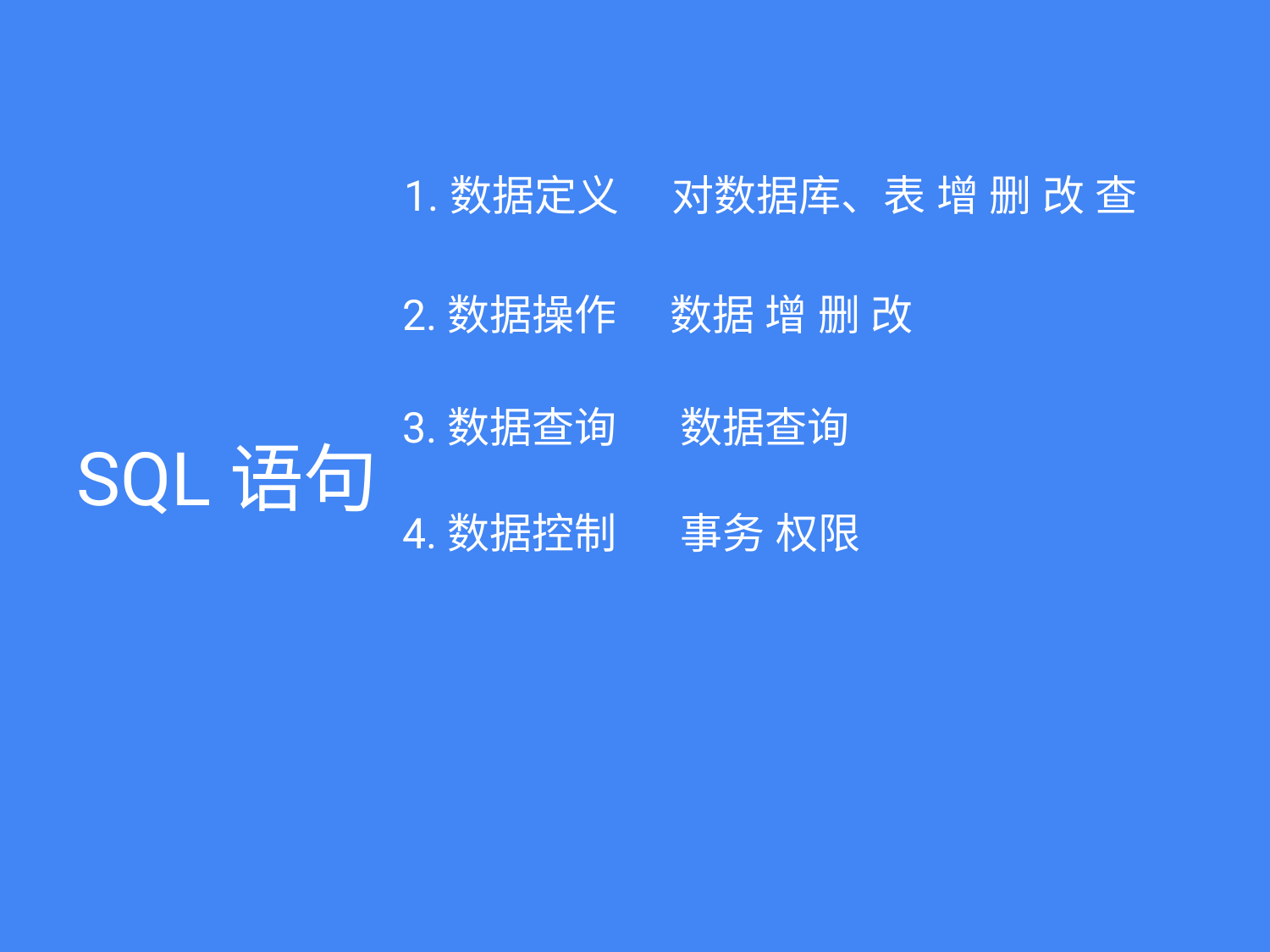

1.数据定义     对数据库、表 增 删 改 查
2.数据操作     数据 增 删 改
3.数据查询      数据查询
# SQL语句
4.数据控制      事务 权限